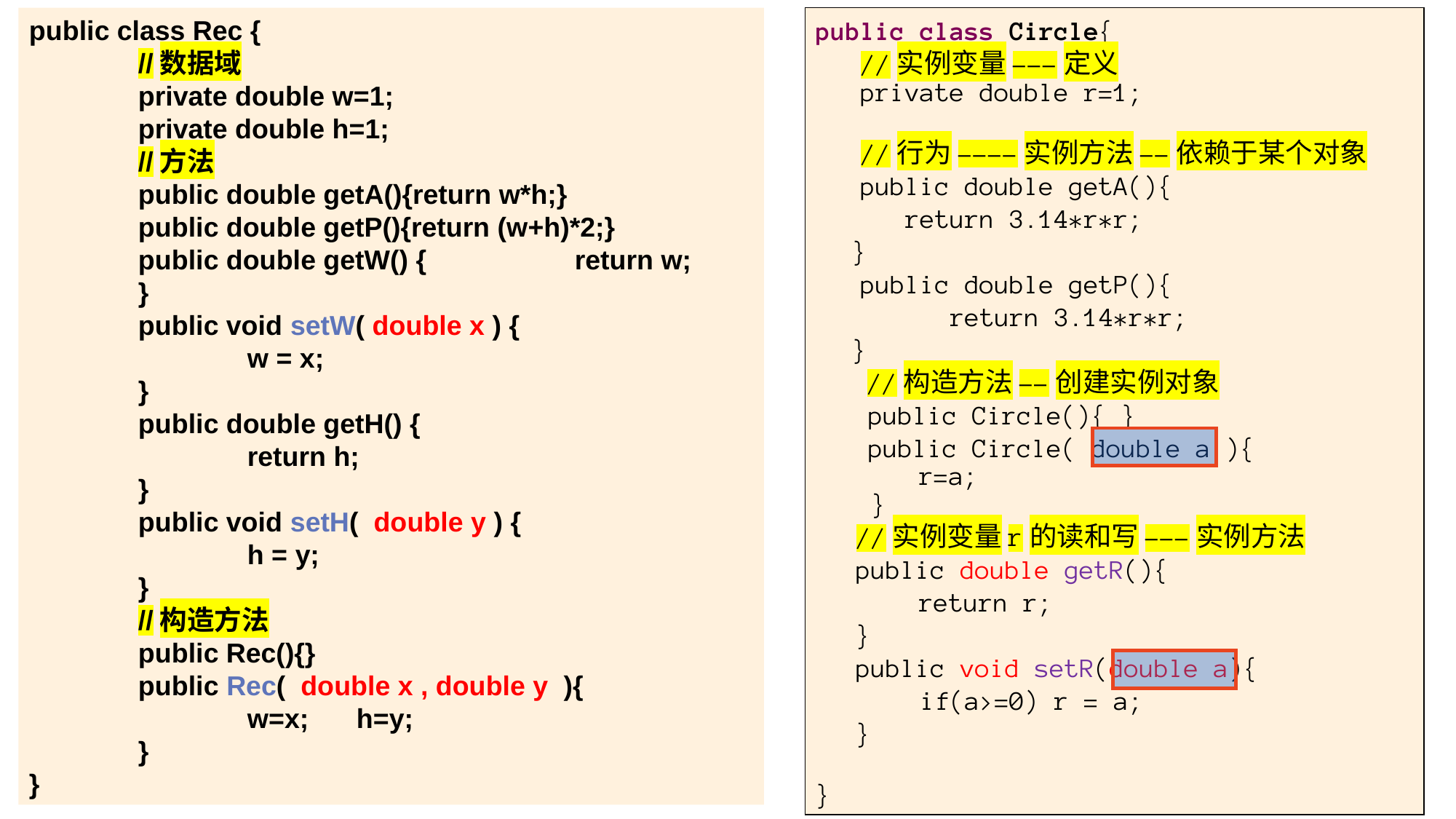

public class Rec {
	//数据域
	private double w=1;
	private double h=1;
	//方法
	public double getA(){return w*h;}
	public double getP(){return (w+h)*2;}
	public double getW() {		return w;	}
	public void setW( double x ) {
		w = x;
	}
	public double getH() {
		return h;
	}
	public void setH(  double y ) {
		h = y;
	}
	//构造方法
	public Rec(){}
	public Rec(  double x , double y  ){
		w=x;	h=y;
	}
}
public class Circle{
   //实例变量---定义
   private double r=1;

   //行为----实例方法--依赖于某个对象
   public double getA(){
      return 3.14*r*r;
}
public double getP(){
      return 3.14*r*r;
}
 //构造方法--创建实例对象
public Circle(){ }
public Circle( double a ){
r=a;
}
//实例变量r的读和写---实例方法
public double getR(){
return r;
}
public void setR(double a){
if(a>=0) r = a;
}

}